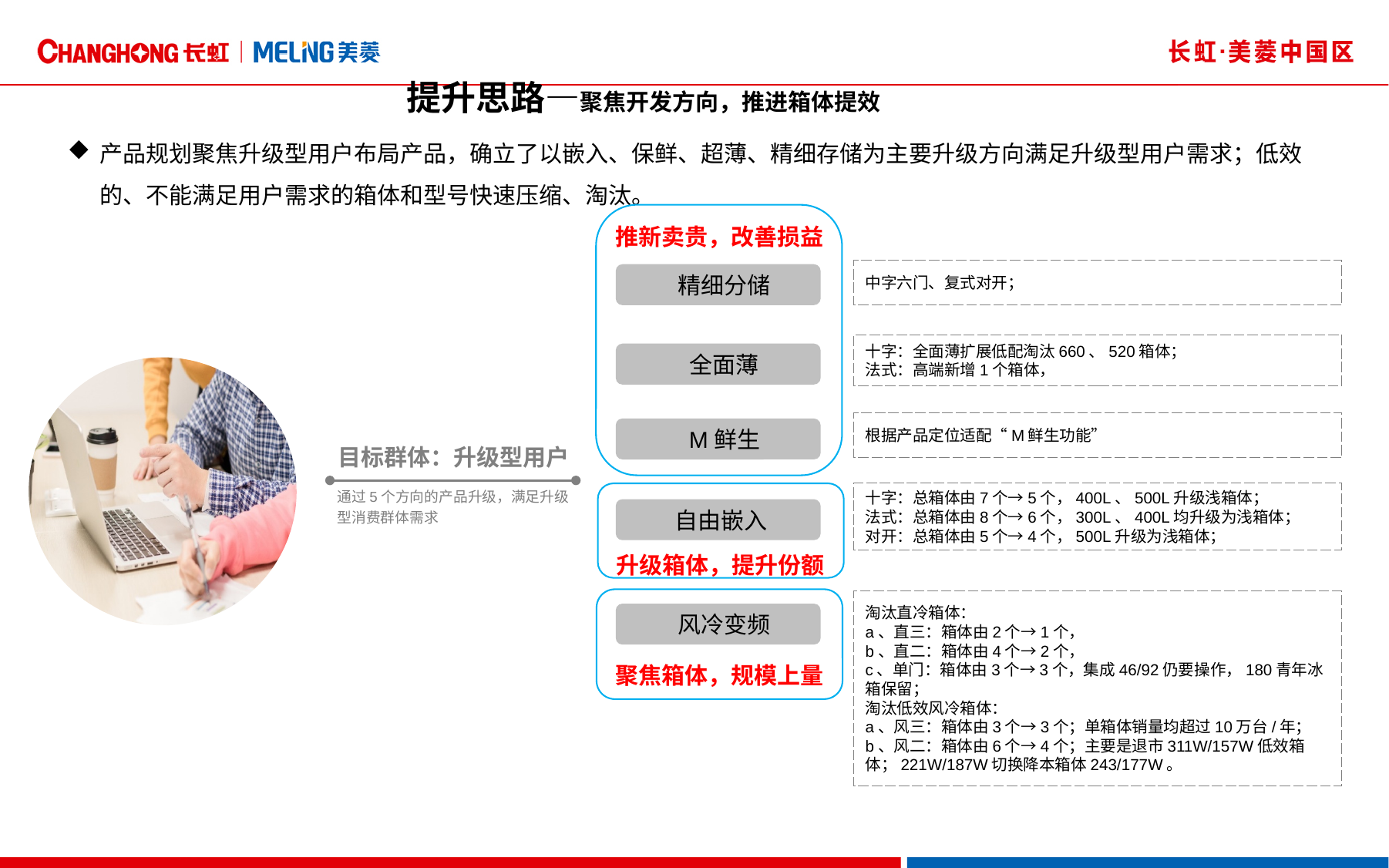

提升思路—聚焦开发方向，推进箱体提效
产品规划聚焦升级型用户布局产品，确立了以嵌入、保鲜、超薄、精细存储为主要升级方向满足升级型用户需求；低效的、不能满足用户需求的箱体和型号快速压缩、淘汰。

推新卖贵，改善损益
中字六门、复式对开；

精细分储
十字：全面薄扩展低配淘汰660、520箱体；
法式：高端新增1个箱体，

全面薄

根据产品定位适配“M鲜生功能”

M鲜生

目标群体：升级型用户
通过5个方向的产品升级，满足升级型消费群体需求
现状：用户老龄化
十字：总箱体由7个→5个，400L、500L升级浅箱体；
法式：总箱体由8个→6个，300L、400L均升级为浅箱体；
对开：总箱体由5个→4个，500L升级为浅箱体；

自由嵌入
升级箱体，提升份额

淘汰直冷箱体：
a、直三：箱体由2个→1个，
b、直二：箱体由4个→2个，
c、单门：箱体由3个→3个，集成46/92仍要操作，180青年冰箱保留；
淘汰低效风冷箱体：
a、风三：箱体由3个→3个；单箱体销量均超过10万台/年；
b、风二：箱体由6个→4个；主要是退市311W/157W低效箱体；221W/187W切换降本箱体243/177W。

风冷变频
聚焦箱体，规模上量